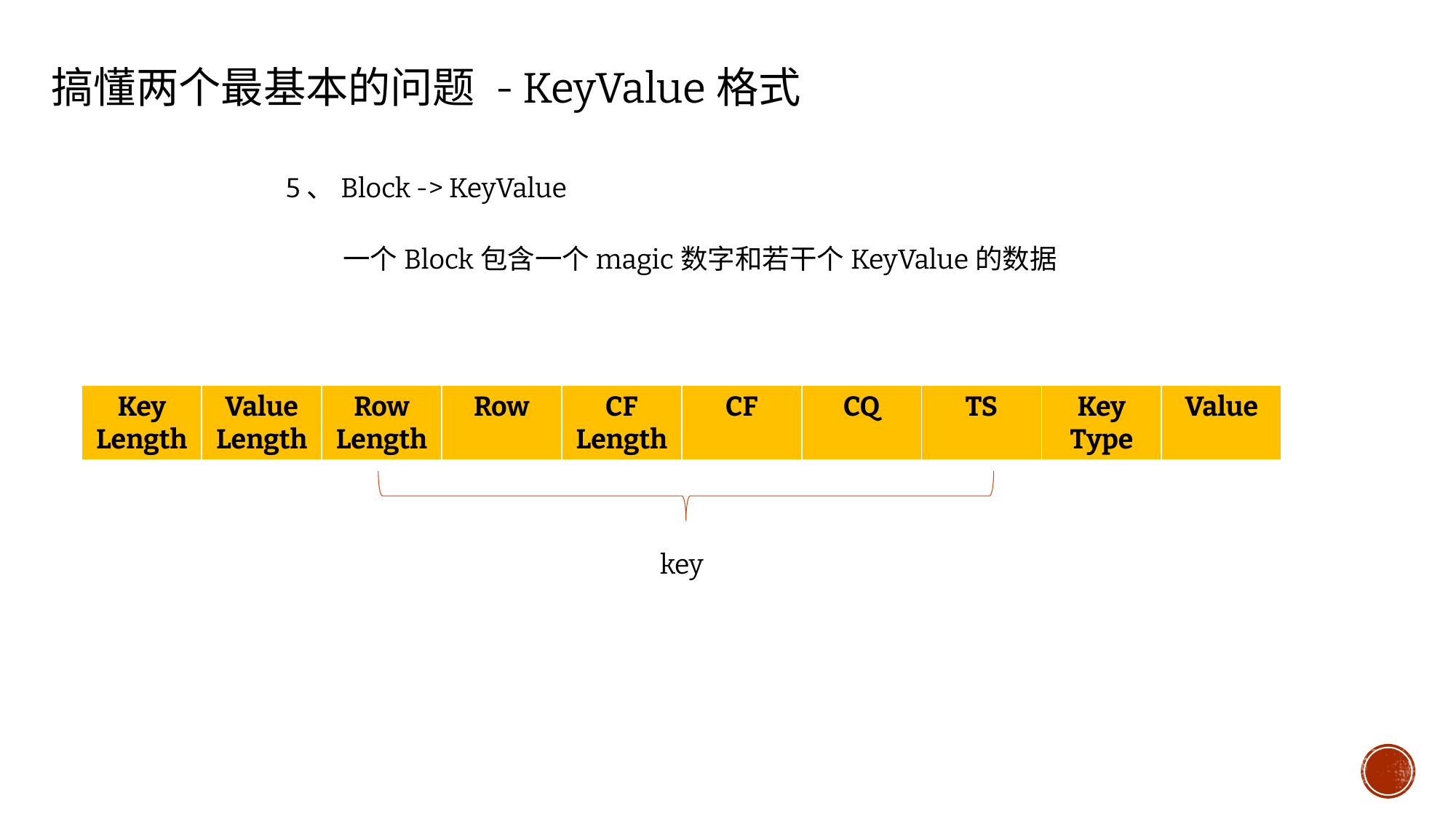

搞懂两个最基本的问题 - KeyValue格式
5、Block -> KeyValue

一个Block包含一个magic数字和若干个KeyValue的数据
| Key Length | Value Length | Row Length | Row | CF Length | CF | CQ | TS | Key Type | Value |
| --- | --- | --- | --- | --- | --- | --- | --- | --- | --- |
key